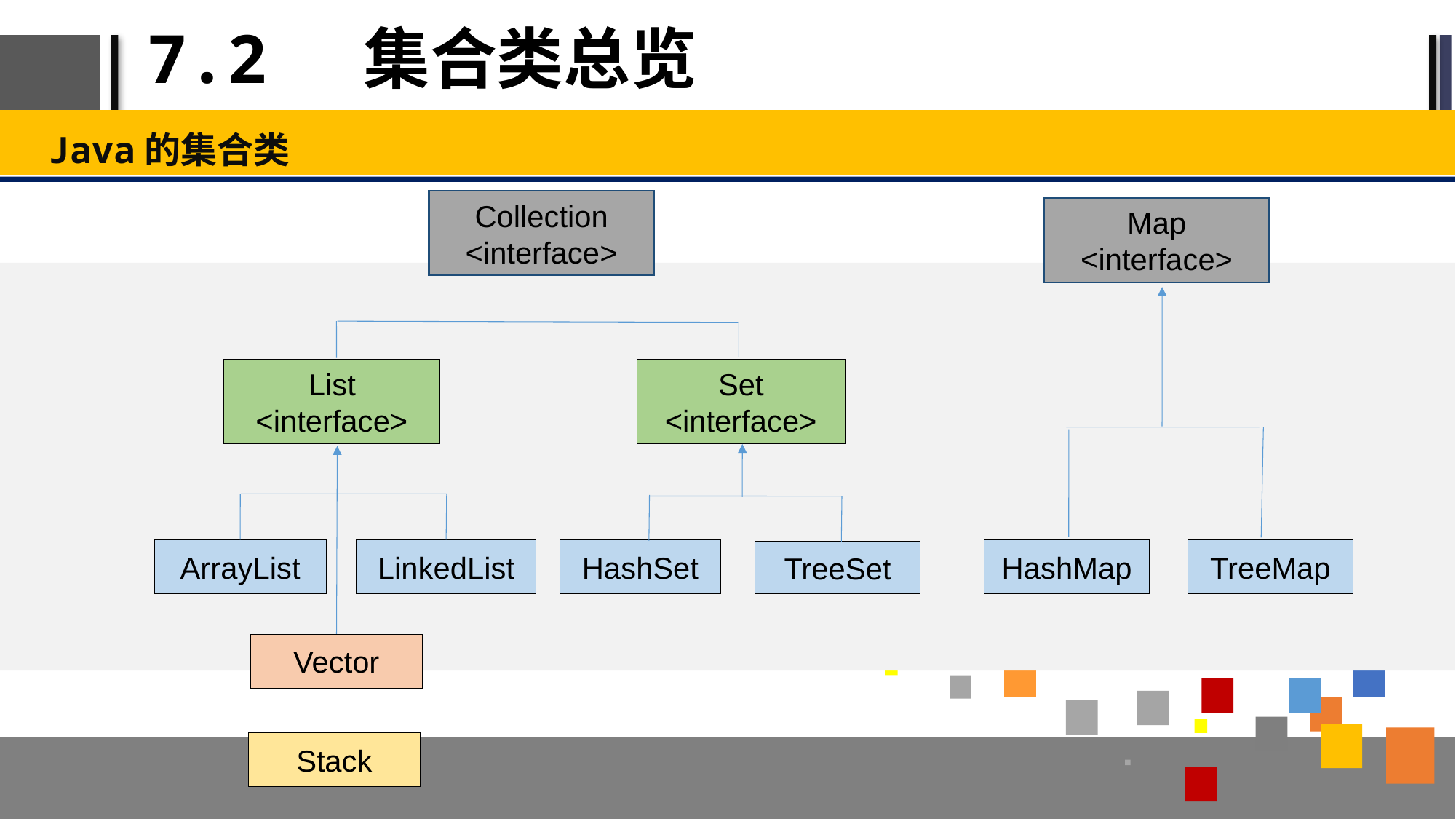

# 7.2  集合类总览

Java的集合类

Collection
<interface>
Map
<interface>

List
<interface>
Set
<interface>

ArrayList
LinkedList
HashSet
HashMap
TreeMap
TreeSet
Vector
Stack